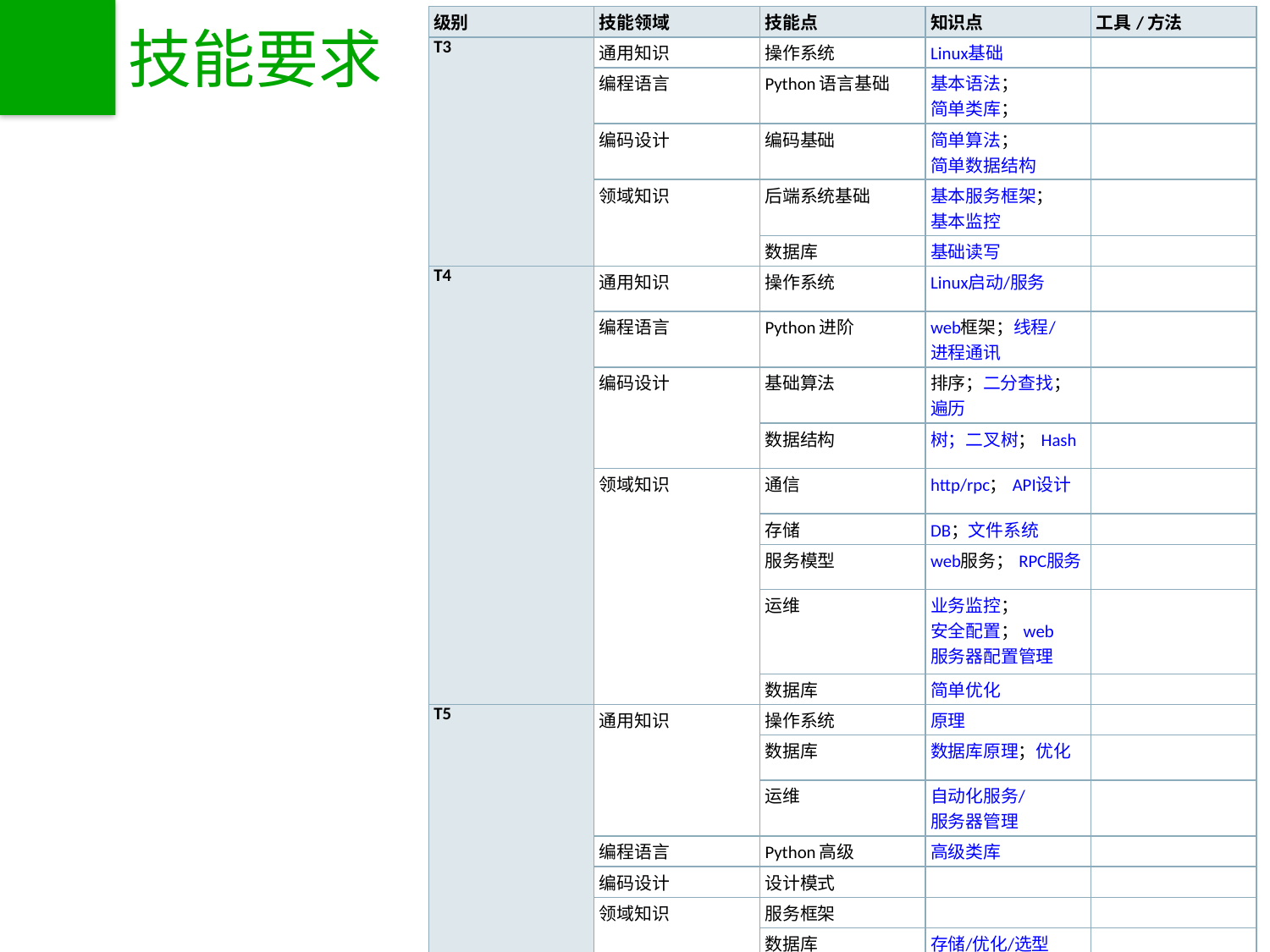

# 技能要求
| 级别 | 技能领域 | 技能点 | 知识点 | 工具/方法 |
| --- | --- | --- | --- | --- |
| T3 | 通用知识 | 操作系统 | Linux基础 |  |
|  | 编程语言 | Python语言基础 | 基本语法；简单类库； |  |
|  | 编码设计 | 编码基础 | 简单算法；简单数据结构 |  |
|  | 领域知识 | 后端系统基础 | 基本服务框架；基本监控 |  |
|  |  | 数据库 | 基础读写 |  |
| T4 | 通用知识 | 操作系统 | Linux启动/服务 |  |
|  | 编程语言 | Python进阶 | web框架；线程/进程通讯 |  |
|  | 编码设计 | 基础算法 | 排序；二分查找；遍历 |  |
|  |  | 数据结构 | 树；二叉树；Hash |  |
|  | 领域知识 | 通信 | http/rpc；API设计 |  |
|  |  | 存储 | DB；文件系统 |  |
|  |  | 服务模型 | web服务；RPC服务 |  |
|  |  | 运维 | 业务监控；安全配置；web服务器配置管理 |  |
|  |  | 数据库 | 简单优化 |  |
| T5 | 通用知识 | 操作系统 | 原理 |  |
|  |  | 数据库 | 数据库原理；优化 |  |
|  |  | 运维 | 自动化服务/服务器管理 |  |
|  | 编程语言 | Python高级 | 高级类库 |  |
|  | 编码设计 | 设计模式 |  |  |
|  | 领域知识 | 服务框架 |  |  |
|  |  | 数据库 | 存储/优化/选型 |  |
| T6 | 性能优化 |  |  |  |
|  | 架构设计 |  |  |  |